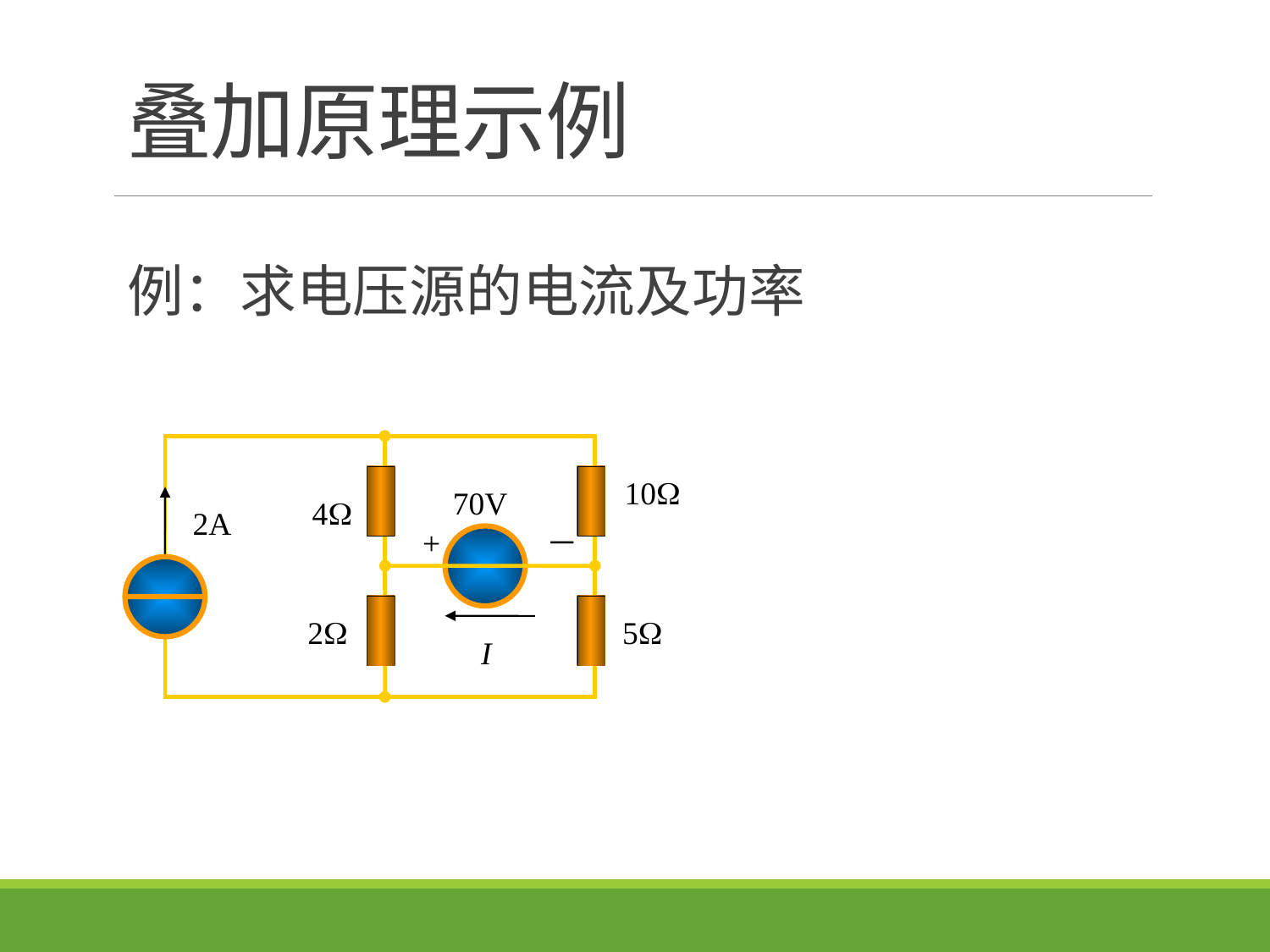

# 叠加原理示例
例：求电压源的电流及功率

10Ω
70V
4Ω

2A
+
－

2Ω
5Ω

I